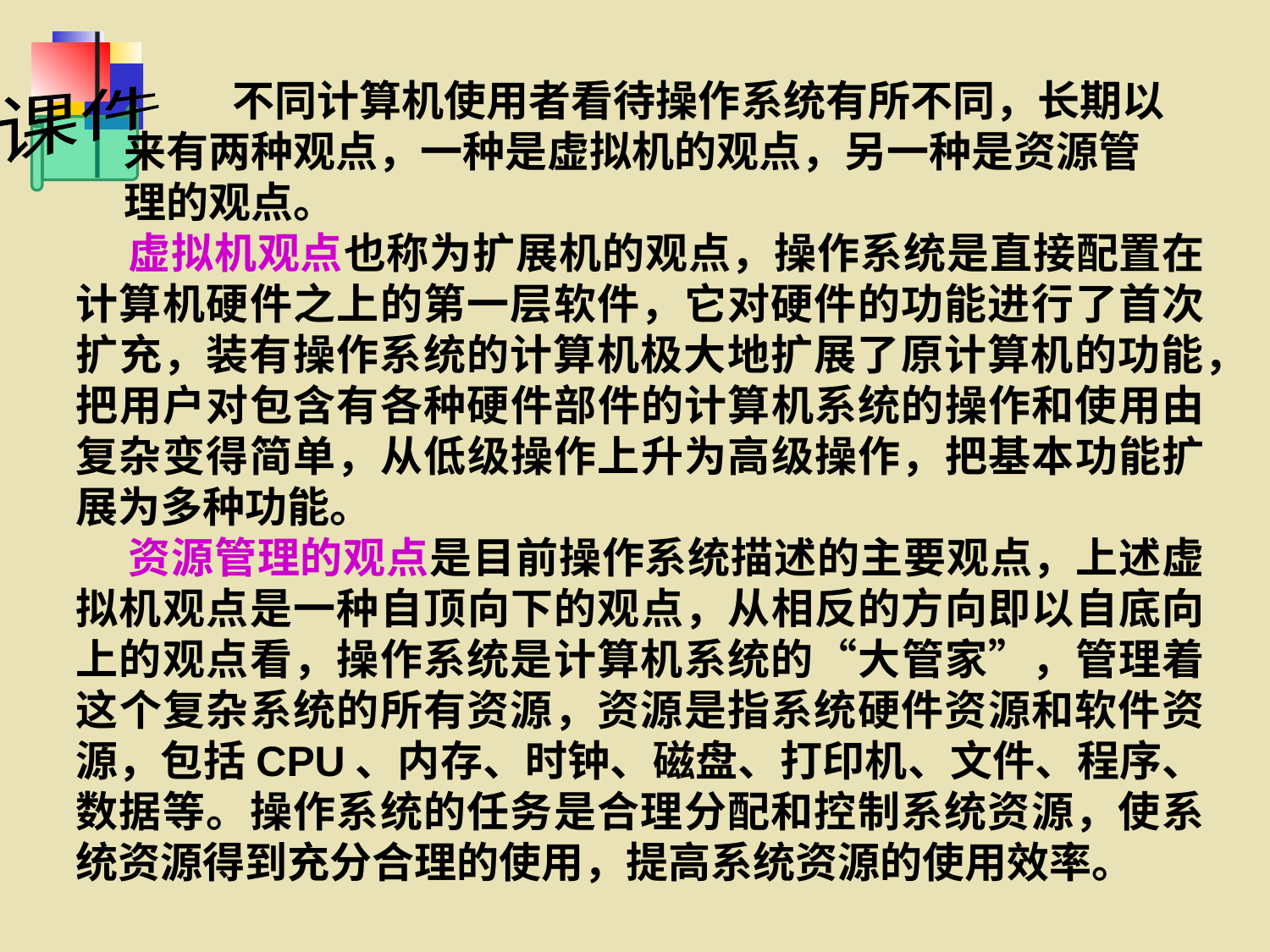

不同计算机使用者看待操作系统有所不同，长期以
    来有两种观点，一种是虚拟机的观点，另一种是资源管
    理的观点。
    虚拟机观点也称为扩展机的观点，操作系统是直接配置在计算机硬件之上的第一层软件，它对硬件的功能进行了首次扩充，装有操作系统的计算机极大地扩展了原计算机的功能，把用户对包含有各种硬件部件的计算机系统的操作和使用由复杂变得简单，从低级操作上升为高级操作，把基本功能扩展为多种功能。
    资源管理的观点是目前操作系统描述的主要观点，上述虚拟机观点是一种自顶向下的观点，从相反的方向即以自底向上的观点看，操作系统是计算机系统的“大管家”，管理着这个复杂系统的所有资源，资源是指系统硬件资源和软件资源，包括CPU、内存、时钟、磁盘、打印机、文件、程序、数据等。操作系统的任务是合理分配和控制系统资源，使系统资源得到充分合理的使用，提高系统资源的使用效率。